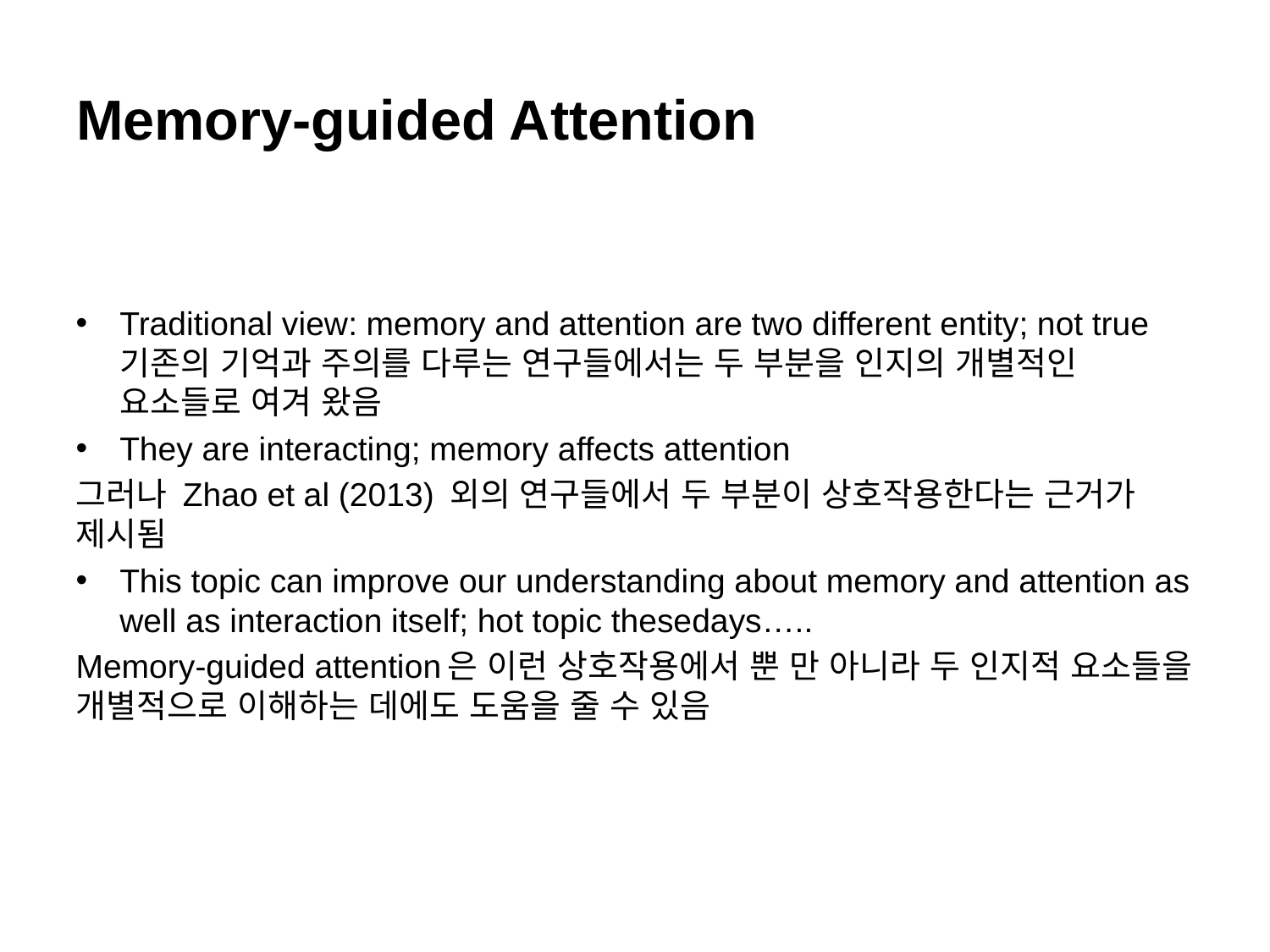

# Memory-guided Attention
Traditional view: memory and attention are two different entity; not true  기존의 기억과 주의를 다루는 연구들에서는 두 부분을 인지의 개별적인 요소들로 여겨 왔음
They are interacting; memory affects attention
그러나 Zhao et al (2013) 외의 연구들에서 두 부분이 상호작용한다는 근거가 제시됨
This topic can improve our understanding about memory and attention as well as interaction itself; hot topic thesedays…..
Memory-guided attention은 이런 상호작용에서 뿐 만 아니라 두 인지적 요소들을 개별적으로 이해하는 데에도 도움을 줄 수 있음